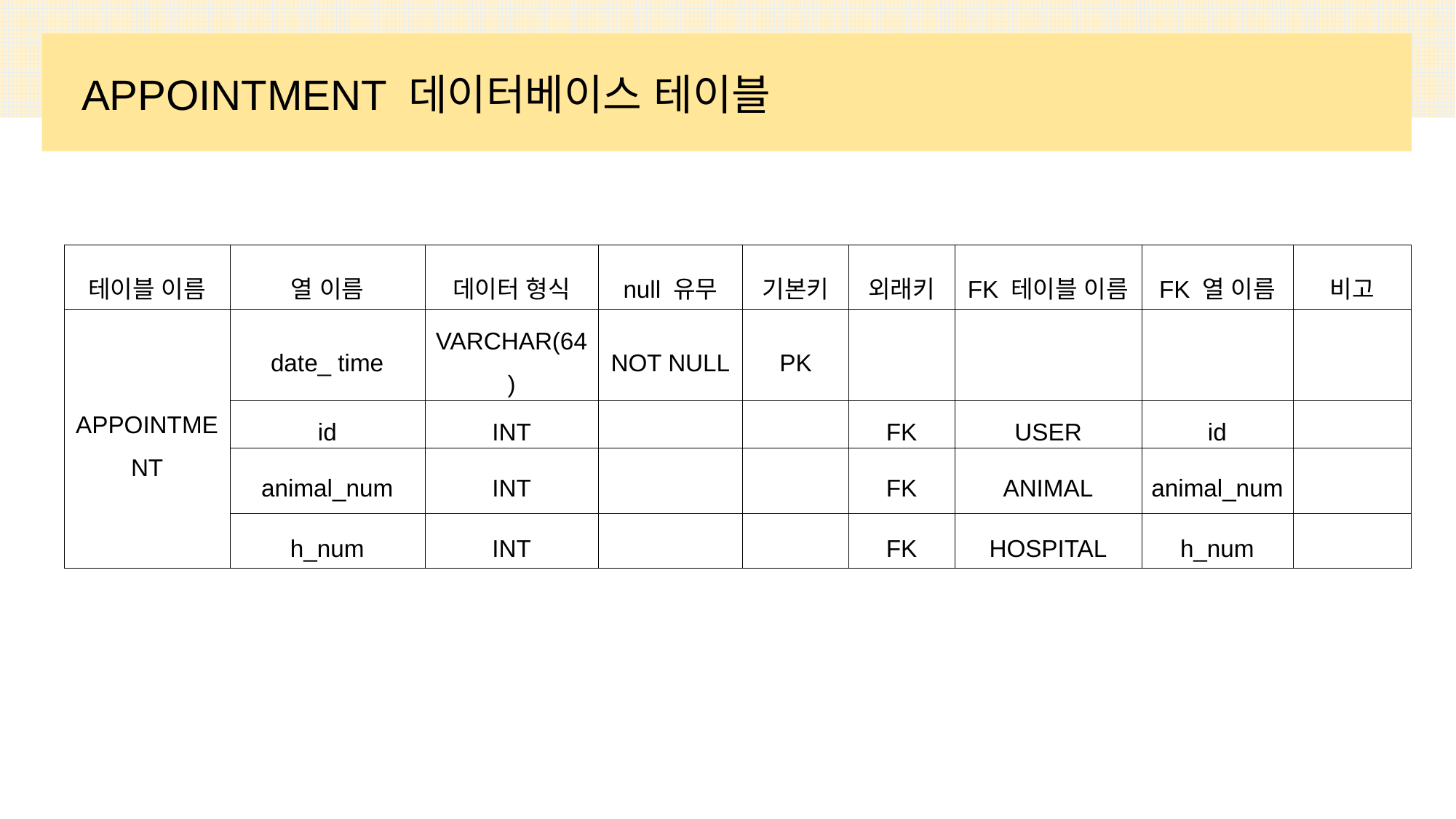

APPOINTMENT 데이터베이스 테이블
| 테이블 이름 | 열 이름 | 데이터 형식 | null 유무 | 기본키 | 외래키 | FK 테이블 이름 | FK 열 이름 | 비고 |
| --- | --- | --- | --- | --- | --- | --- | --- | --- |
| APPOINTMENT | date\_ time | VARCHAR(64) | NOT NULL | PK |  |  |  |  |
|  | id | INT |  |  | FK | USER | id |  |
|  | animal\_num | INT |  |  | FK | ANIMAL | animal\_num |  |
|  | h\_num | INT |  |  | FK | HOSPITAL | h\_num |  |